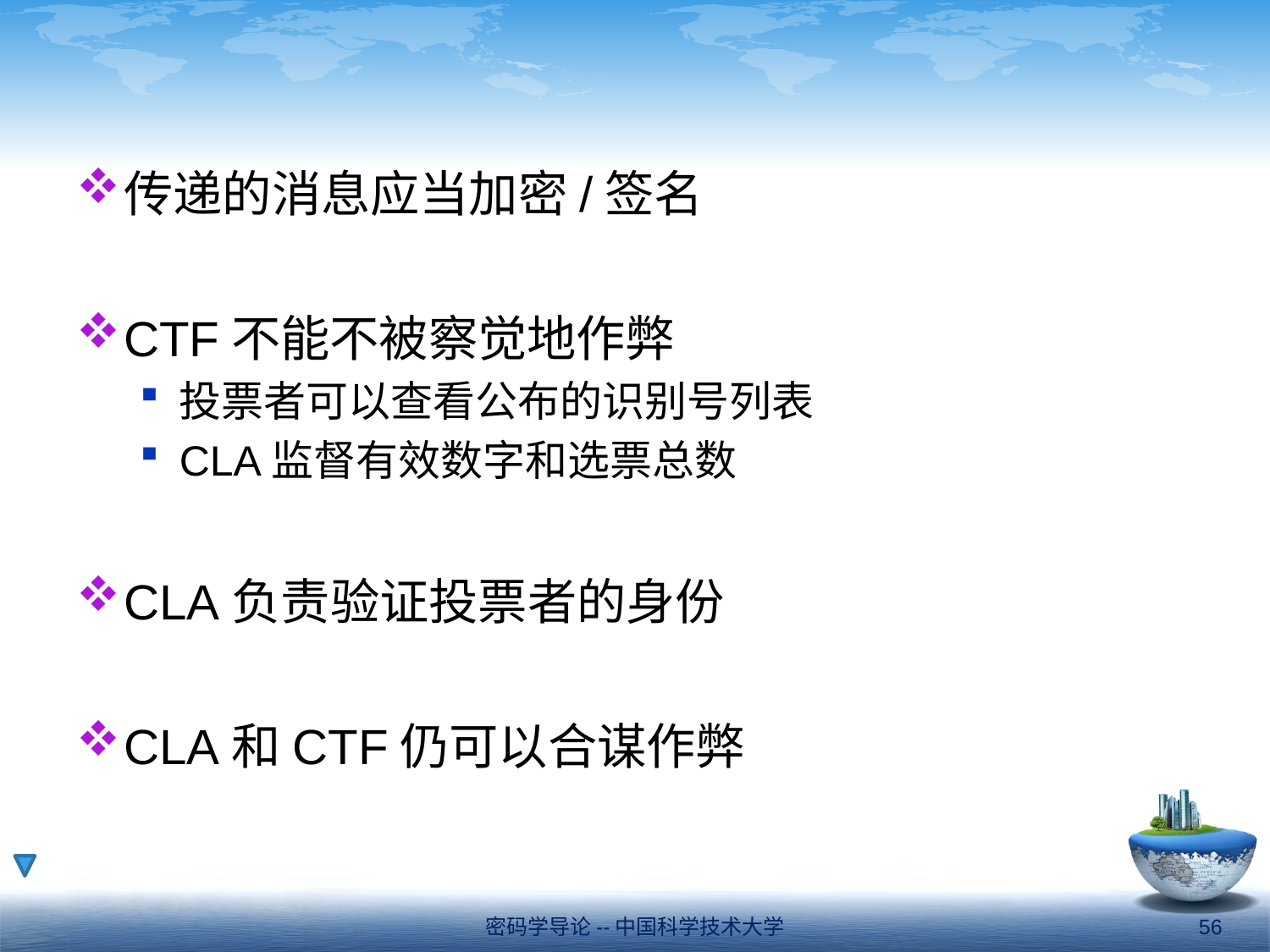

#
传递的消息应当加密/签名

CTF不能不被察觉地作弊
投票者可以查看公布的识别号列表
CLA监督有效数字和选票总数

CLA负责验证投票者的身份

CLA和CTF仍可以合谋作弊

密码学导论--中国科学技术大学
56